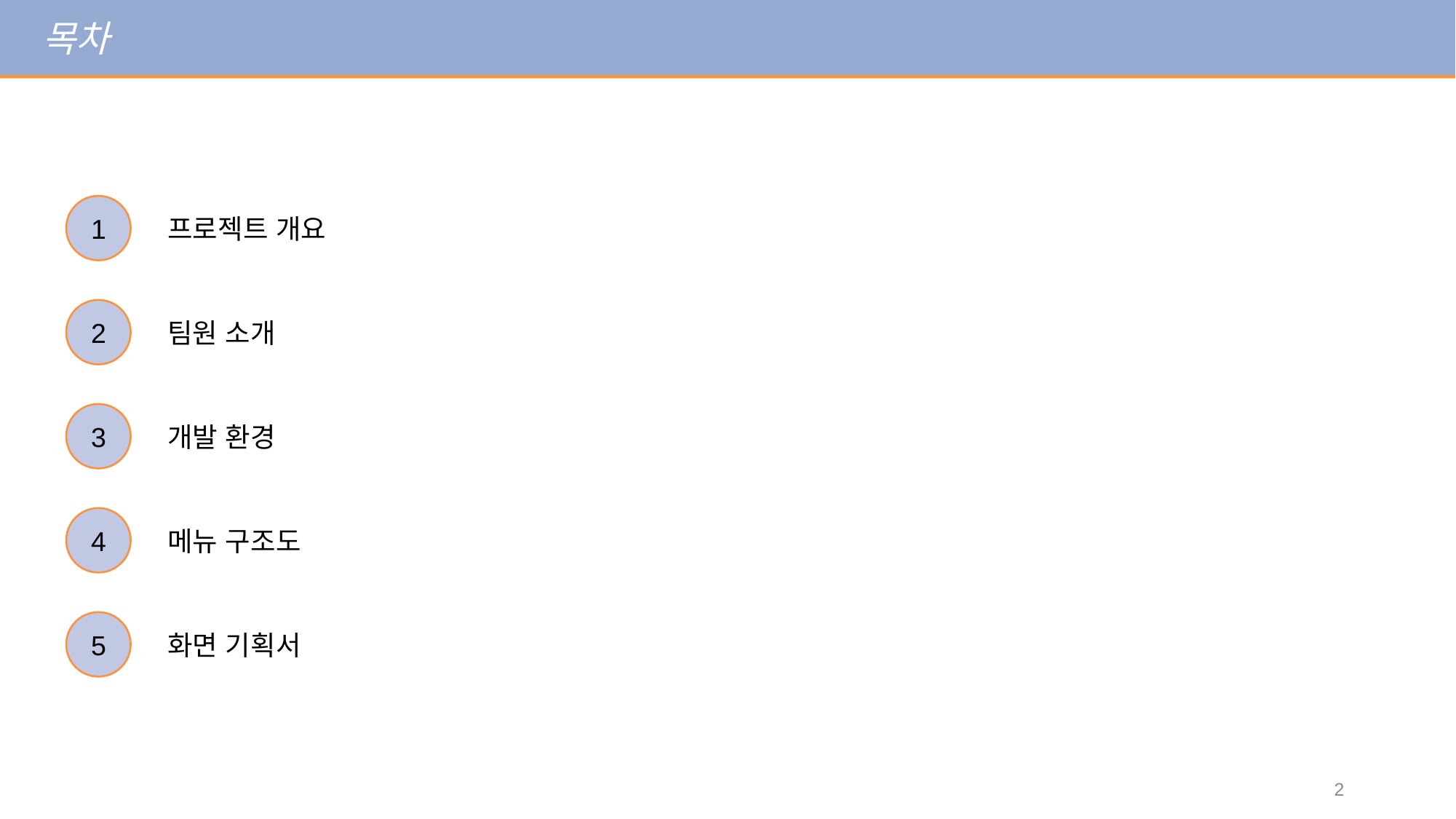

목차
1
프로젝트 개요
2
팀원 소개
3
개발 환경
4
메뉴 구조도
5
화면 기획서
2